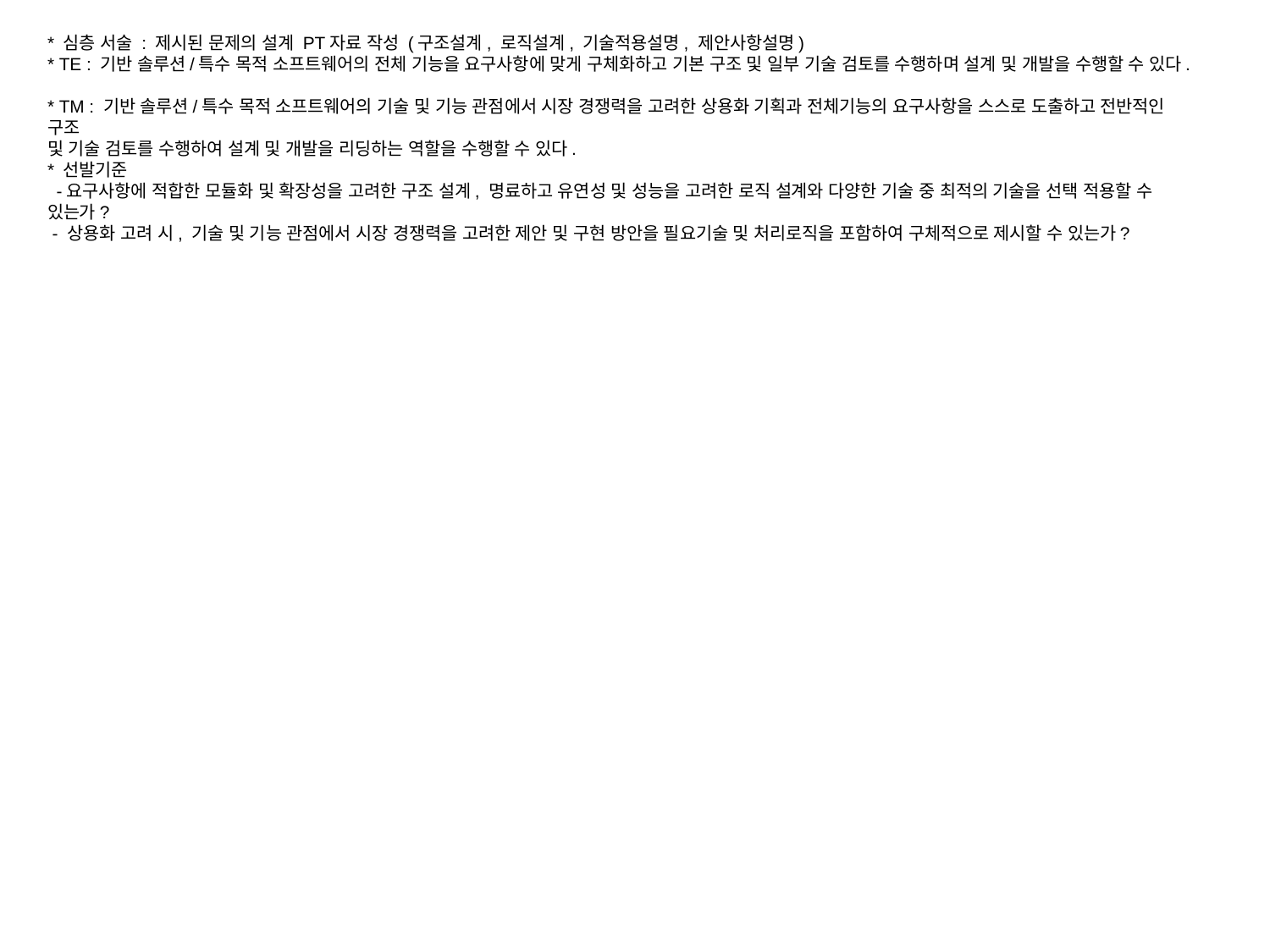

* 심층 서술 : 제시된 문제의 설계 PT자료 작성 (구조설계, 로직설계, 기술적용설명, 제안사항설명)
* TE : 기반 솔루션/특수 목적 소프트웨어의 전체 기능을 요구사항에 맞게 구체화하고 기본 구조 및 일부 기술 검토를 수행하며 설계 및 개발을 수행할 수 있다.
* TM : 기반 솔루션/특수 목적 소프트웨어의 기술 및 기능 관점에서 시장 경쟁력을 고려한 상용화 기획과 전체기능의 요구사항을 스스로 도출하고 전반적인 구조 
및 기술 검토를 수행하여 설계 및 개발을 리딩하는 역할을 수행할 수 있다.
* 선발기준 
 -요구사항에 적합한 모듈화 및 확장성을 고려한 구조 설계, 명료하고 유연성 및 성능을 고려한 로직 설계와 다양한 기술 중 최적의 기술을 선택 적용할 수 있는가?
 - 상용화 고려 시, 기술 및 기능 관점에서 시장 경쟁력을 고려한 제안 및 구현 방안을 필요기술 및 처리로직을 포함하여 구체적으로 제시할 수 있는가?